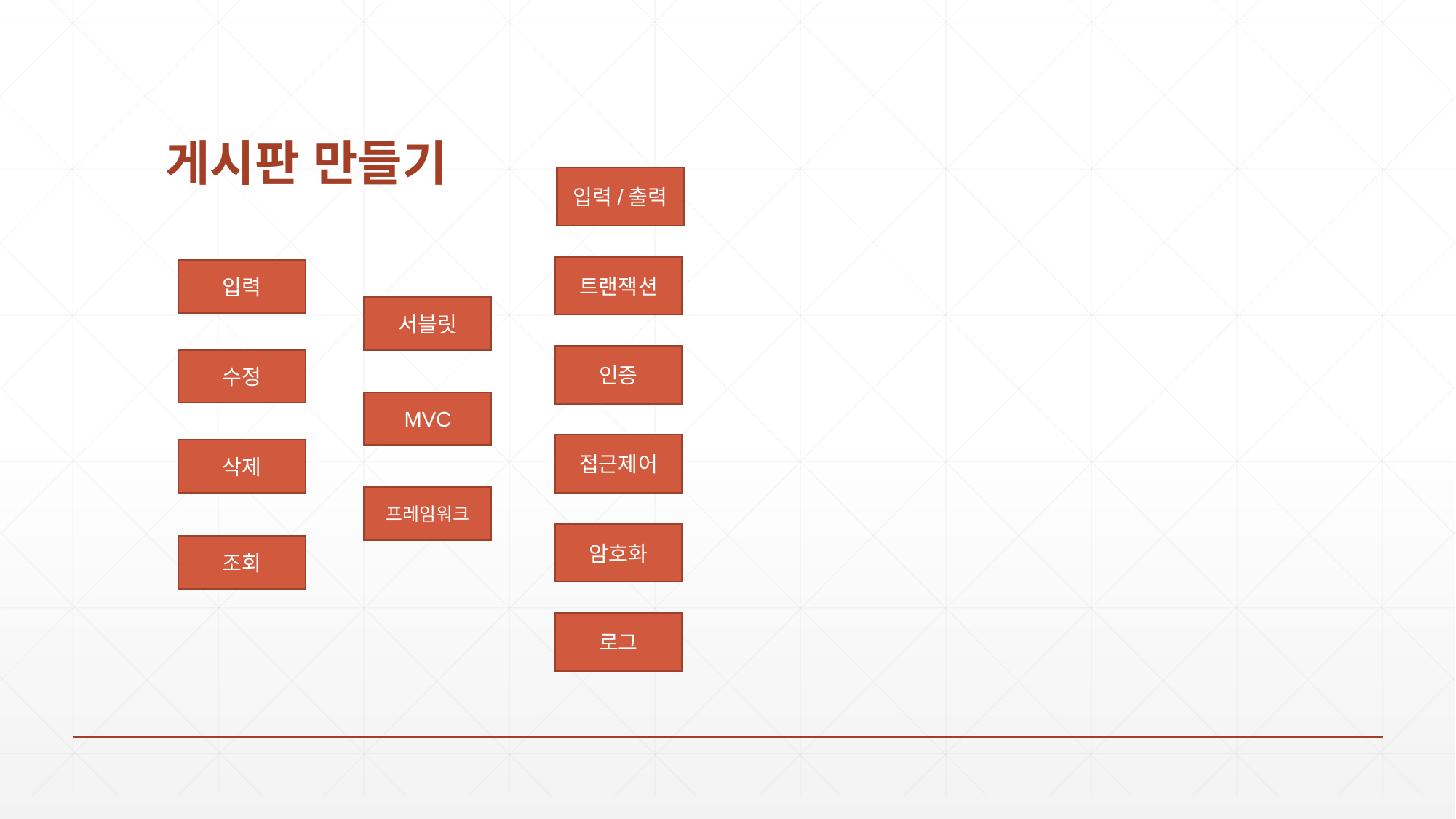

# 게시판 만들기
입력/출력
트랜잭션
입력
서블릿
인증
수정
MVC
접근제어
삭제
프레임워크
암호화
조회
로그